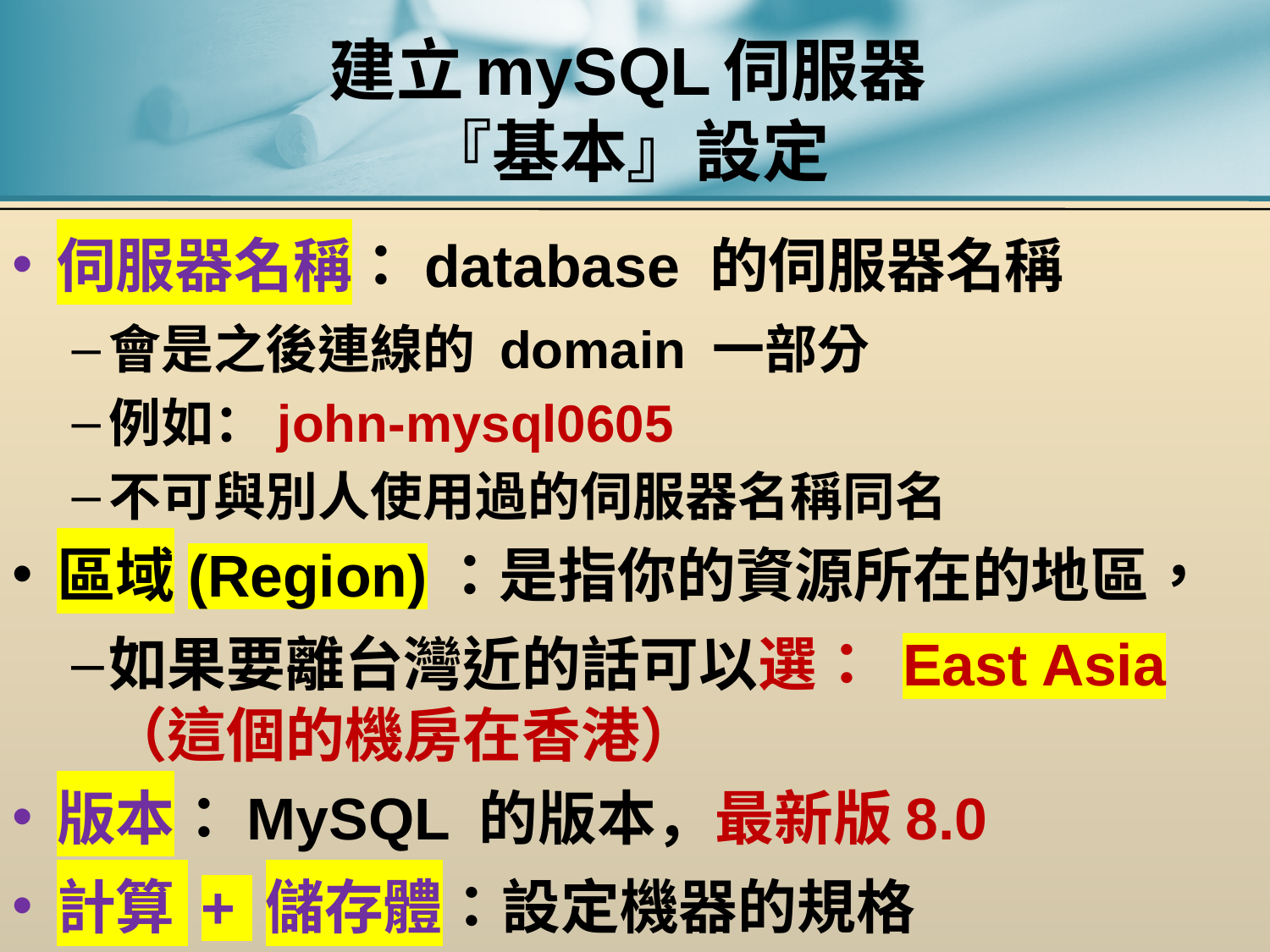

# 建立mySQL伺服器 『基本』設定
伺服器名稱：database 的伺服器名稱
會是之後連線的 domain 一部分
例如：john-mysql0605
不可與別人使用過的伺服器名稱同名
區域(Region)：是指你的資源所在的地區，
如果要離台灣近的話可以選： East Asia（這個的機房在香港）
版本：MySQL 的版本，最新版8.0
計算 + 儲存體：設定機器的規格